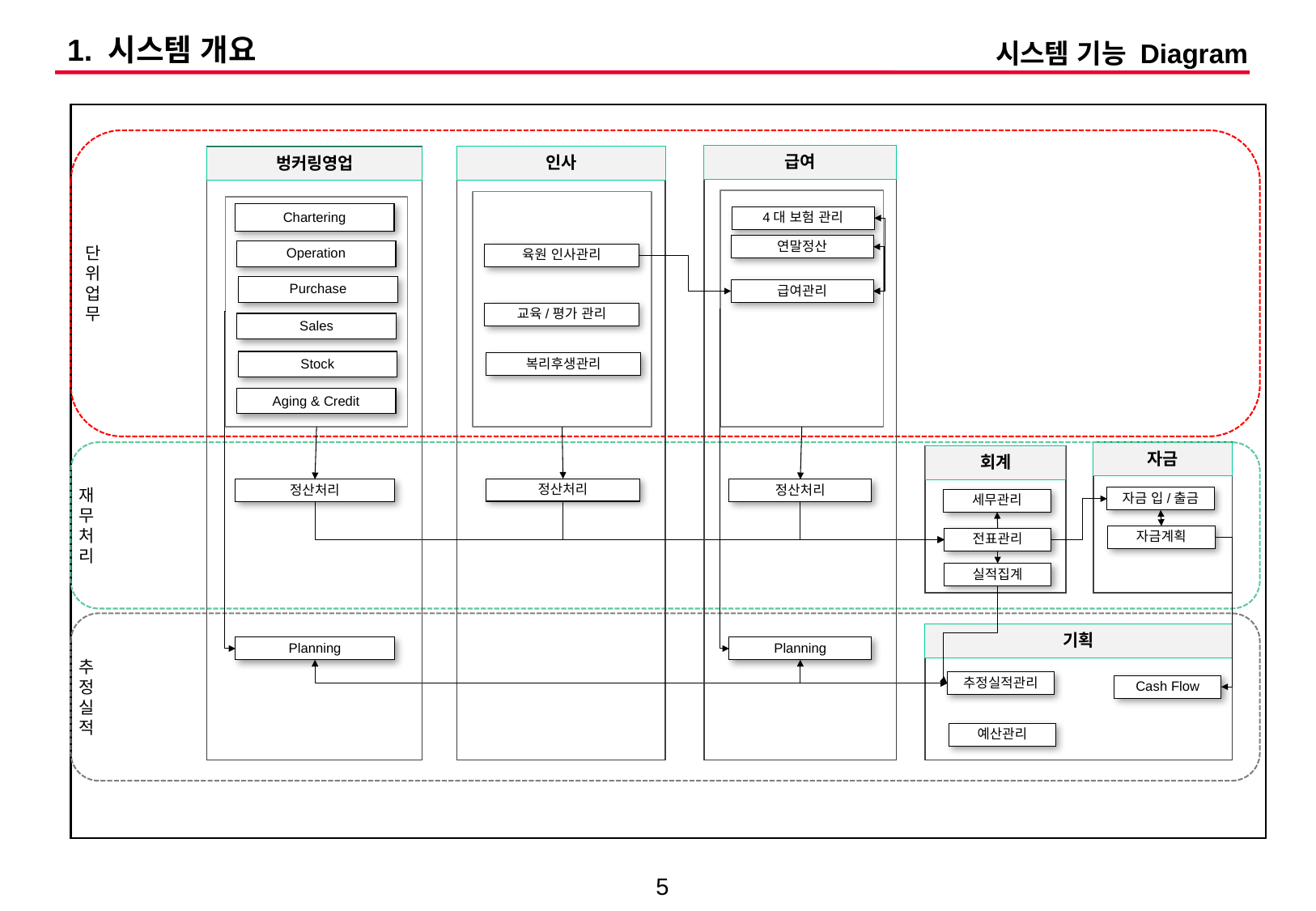

# 1. 시스템 개요
시스템 기능 Diagram
|  |
| --- |
단
위
업
무

급여
4대 보험 관리
연말정산
급여관리
정산처리
Planning

인사

육원 인사관리
교육/평가 관리
복리후생관리
정산처리

벙커링영업
Chartering
정산처리
Planning

Operation
Purchase
Sales
Stock
Aging & Credit
재
무
처
리

자금
자금 입/출금
자금계획

회계
세무관리
전표관리
실적집계
추
정
실
적
기획

추정실적관리
Cash Flow
예산관리